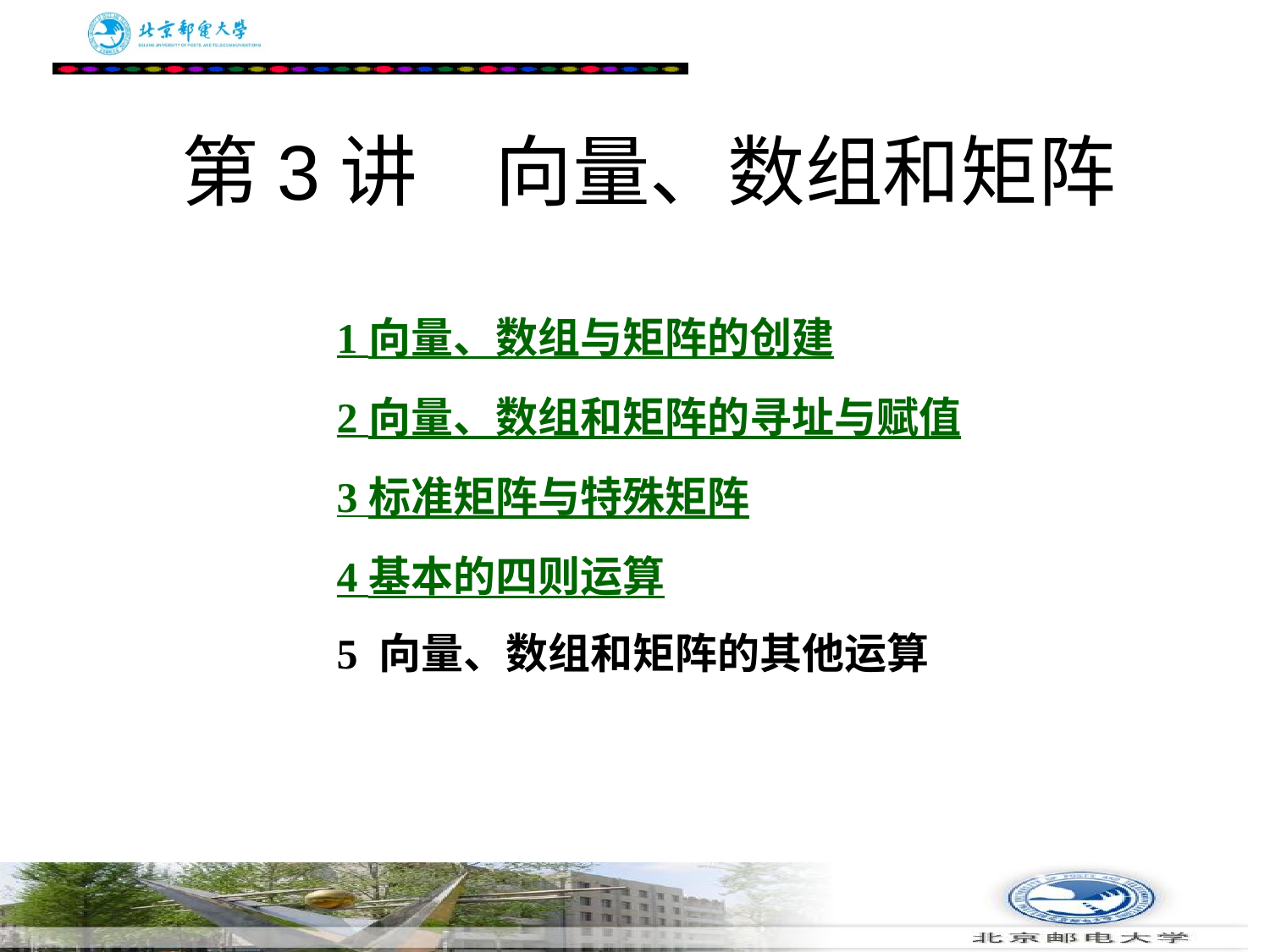

第3讲　向量、数组和矩阵
1 向量、数组与矩阵的创建
2 向量、数组和矩阵的寻址与赋值
3 标准矩阵与特殊矩阵
4 基本的四则运算
5 向量、数组和矩阵的其他运算